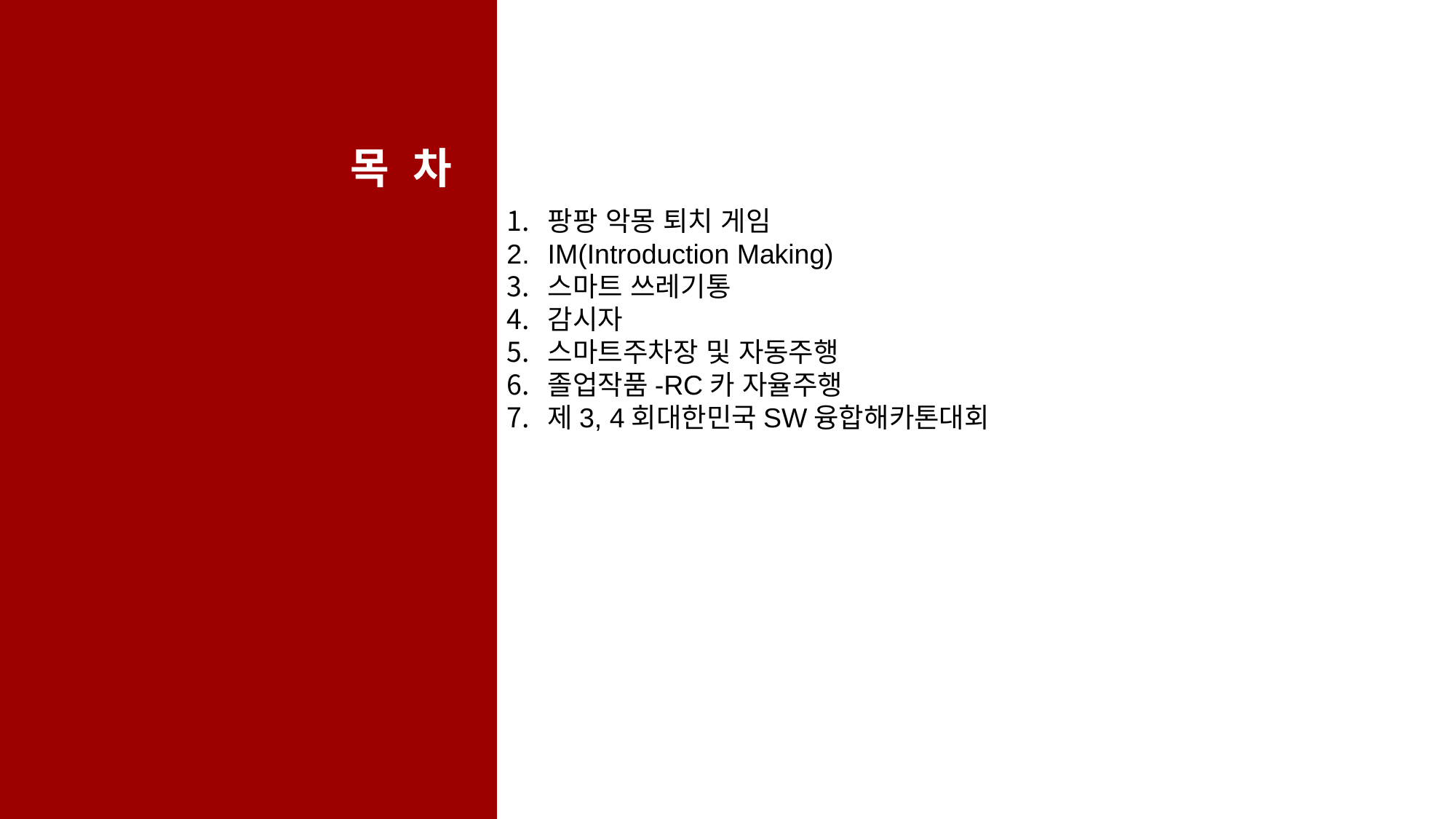

목  차
팡팡 악몽 퇴치 게임
IM(Introduction Making)
스마트 쓰레기통
감시자
스마트주차장 및 자동주행
졸업작품-RC카 자율주행
제3, 4회대한민국SW융합해카톤대회